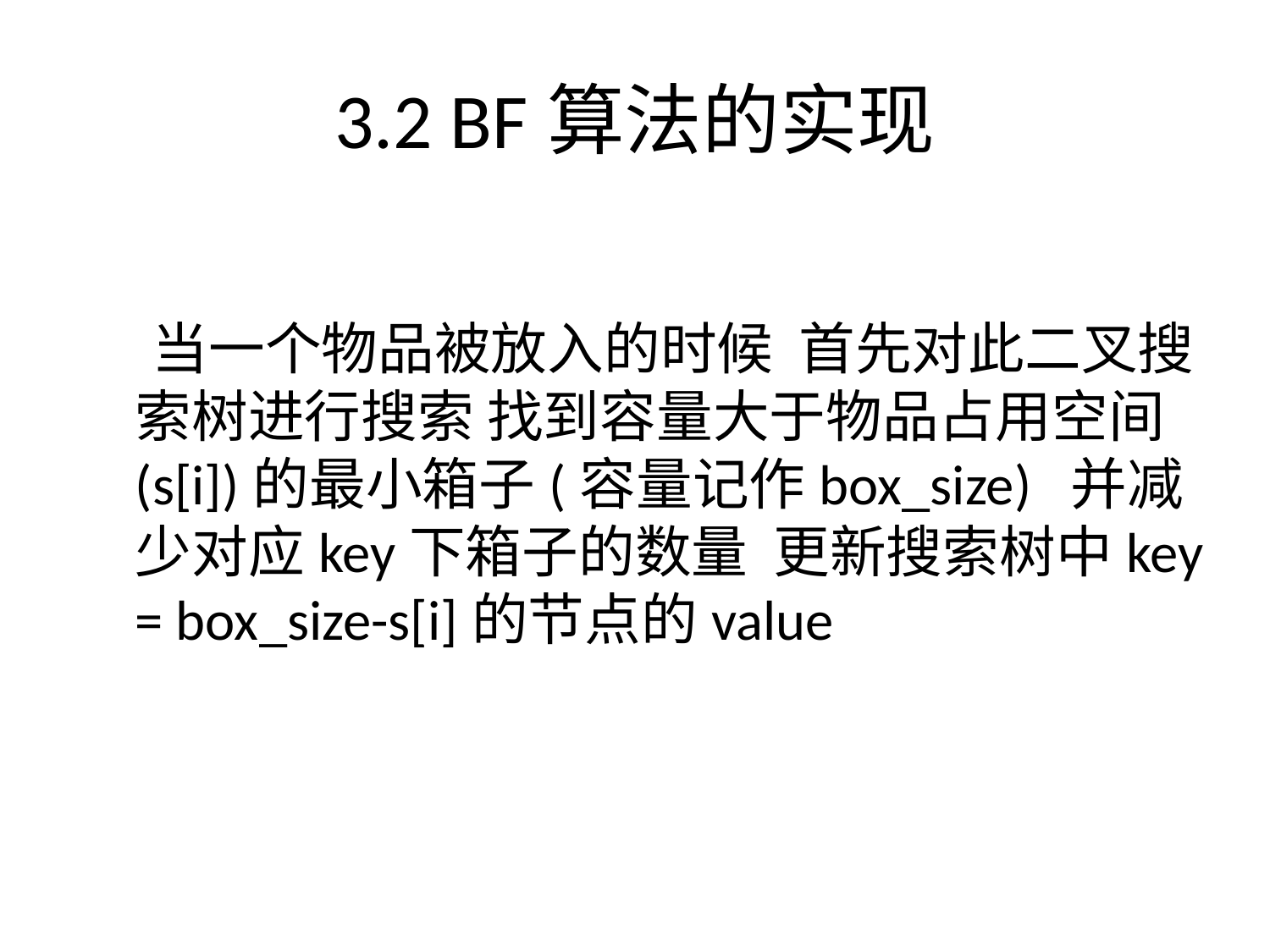

# 3.2 BF算法的实现
    当一个物品被放入的时候  首先对此二叉搜索树进行搜索 找到容量大于物品占用空间(s[i])的最小箱子(容量记作box_size)  并减少对应key下箱子的数量  更新搜索树中key = box_size-s[i]的节点的value